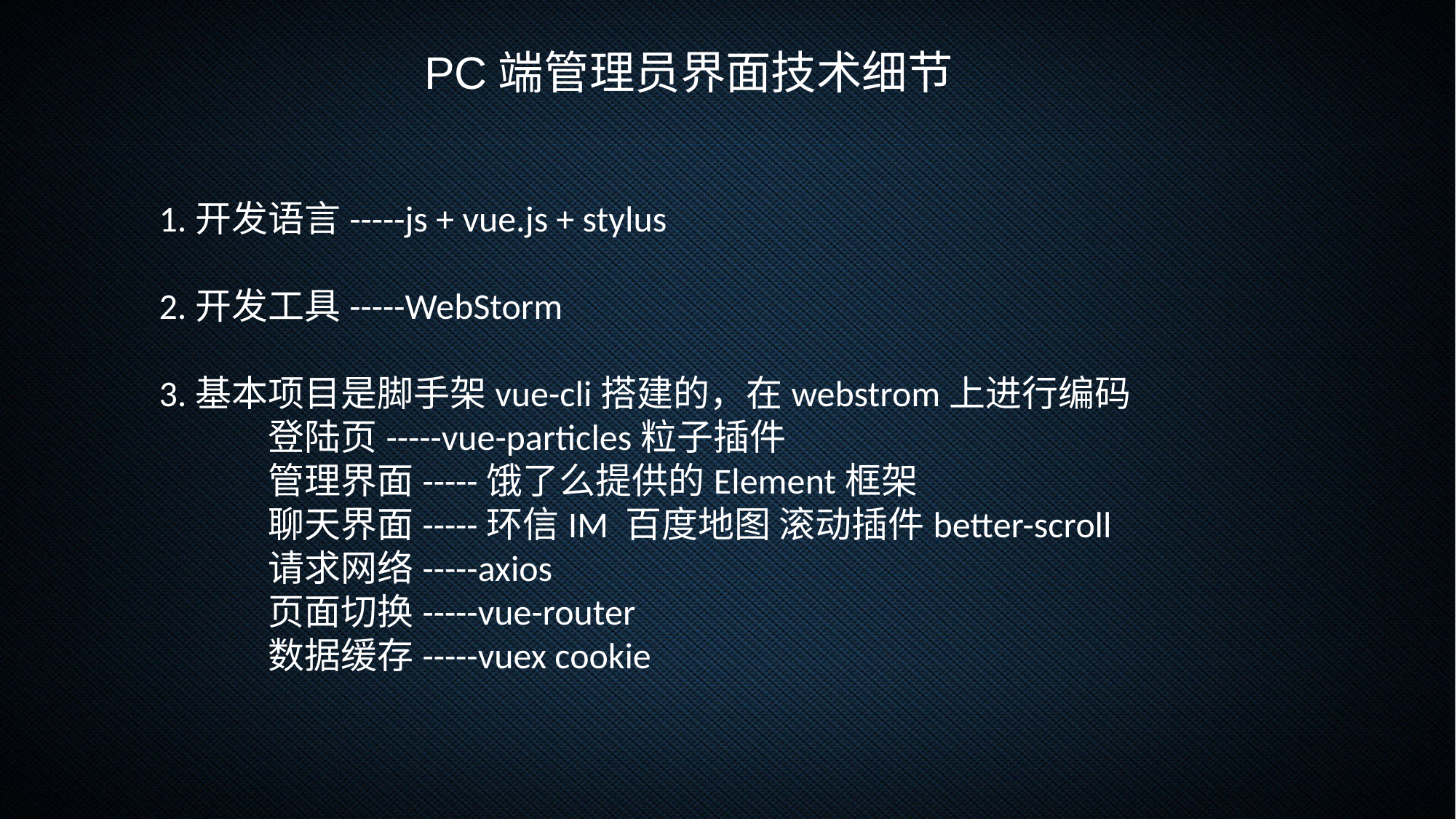

PC端管理员界面技术细节
1.开发语言-----js + vue.js + stylus

2.开发工具-----WebStorm

3.基本项目是脚手架vue-cli搭建的，在webstrom上进行编码
	登陆页-----vue-particles粒子插件
	管理界面-----饿了么提供的Element框架
	聊天界面-----环信IM 百度地图 滚动插件better-scroll
	请求网络-----axios
	页面切换-----vue-router
	数据缓存-----vuex cookie